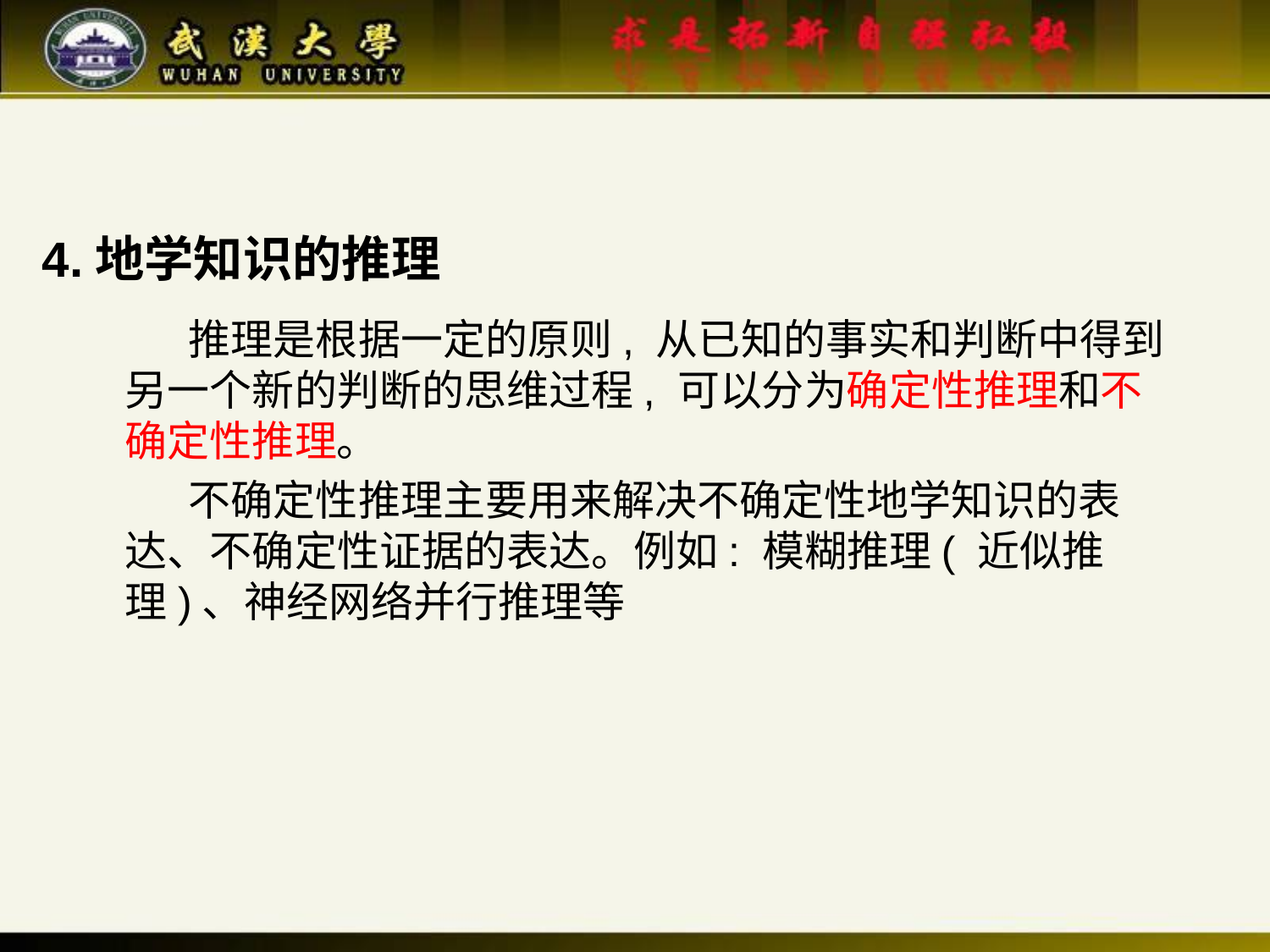

#
4.地学知识的推理
推理是根据一定的原则, 从已知的事实和判断中得到另一个新的判断的思维过程, 可以分为确定性推理和不确定性推理。
不确定性推理主要用来解决不确定性地学知识的表达、不确定性证据的表达。例如: 模糊推理( 近似推理)、神经网络并行推理等